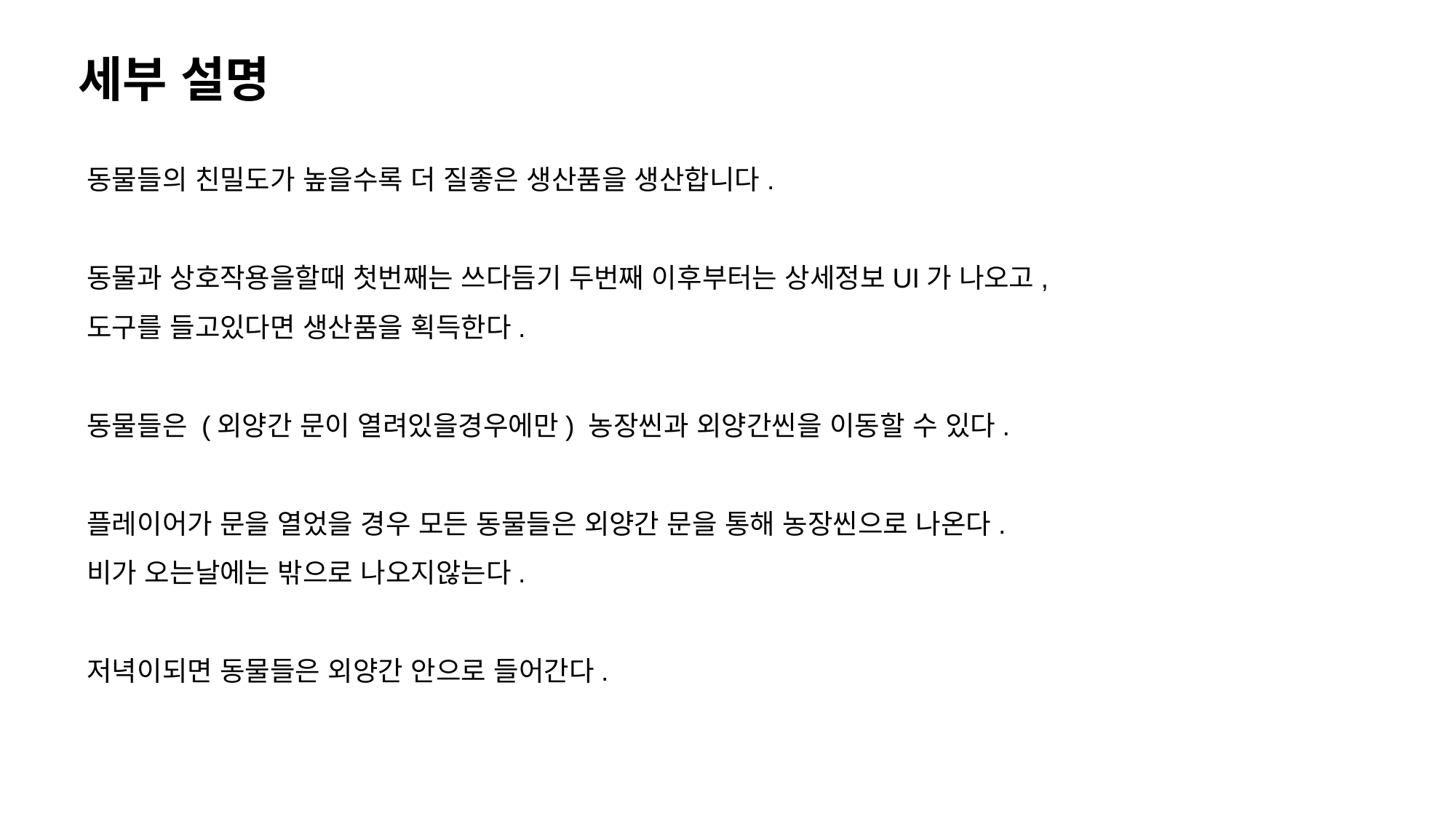

세부 설명
동물들의 친밀도가 높을수록 더 질좋은 생산품을 생산합니다.

동물과 상호작용을할때 첫번째는 쓰다듬기 두번째 이후부터는 상세정보UI가 나오고,
도구를 들고있다면 생산품을 획득한다.

동물들은 (외양간 문이 열려있을경우에만) 농장씬과 외양간씬을 이동할 수 있다.

플레이어가 문을 열었을 경우 모든 동물들은 외양간 문을 통해 농장씬으로 나온다.
비가 오는날에는 밖으로 나오지않는다.

저녁이되면 동물들은 외양간 안으로 들어간다.